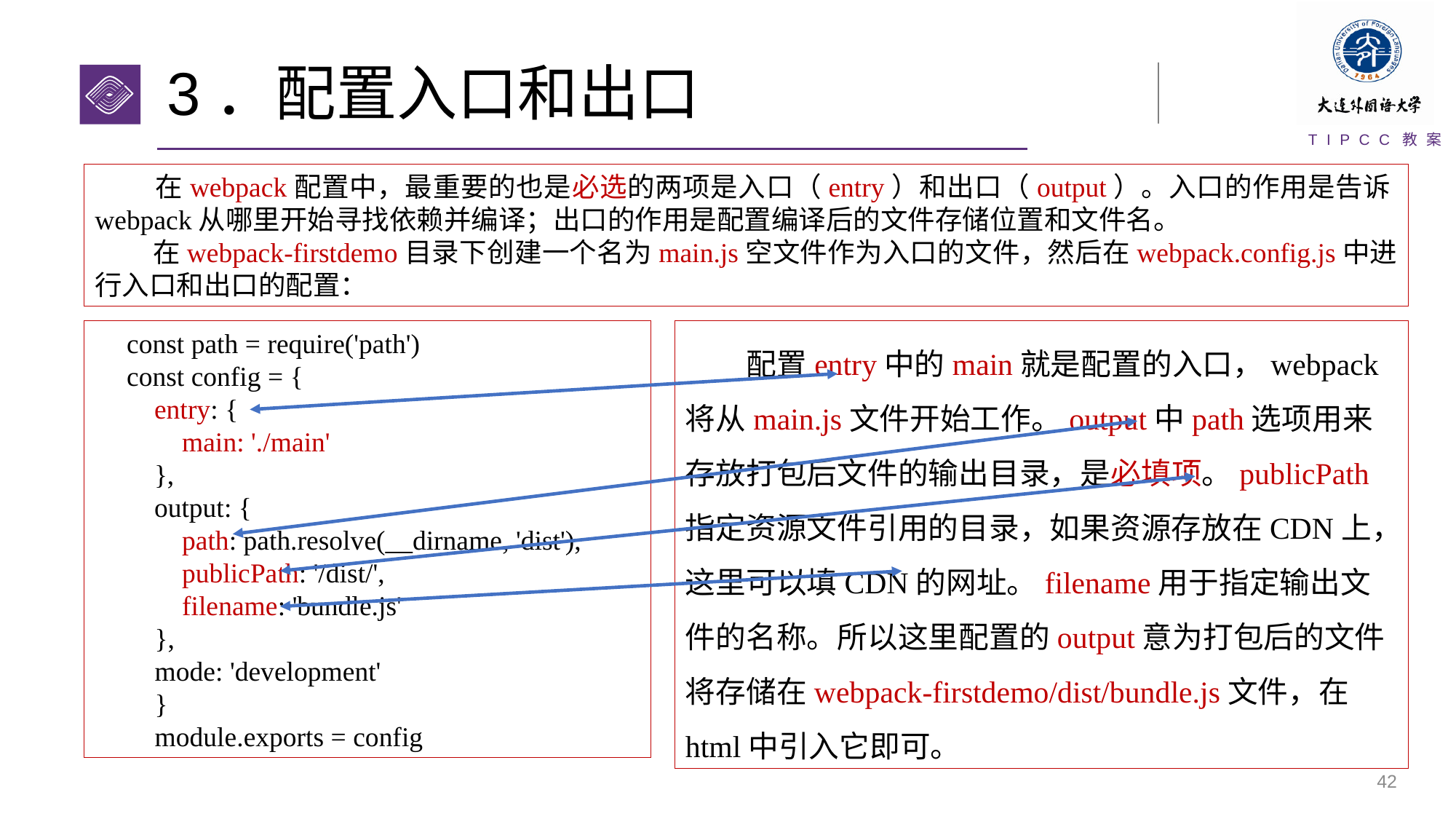

# 3．配置入口和出口
        在webpack配置中，最重要的也是必选的两项是入口（entry）和出口（output）。入口的作用是告诉webpack从哪里开始寻找依赖并编译；出口的作用是配置编译后的文件存储位置和文件名。
        在webpack-firstdemo目录下创建一个名为main.js空文件作为入口的文件，然后在webpack.config.js中进行入口和出口的配置：
const path = require('path')
const config = {
    entry: {
        main: './main'
    },
    output: {
        path: path.resolve(__dirname, 'dist'),
        publicPath: '/dist/',
        filename: 'bundle.js'
},
mode: 'development'
}
module.exports = config
        配置entry中的main就是配置的入口，webpack将从main.js文件开始工作。output中path选项用来存放打包后文件的输出目录，是必填项。publicPath指定资源文件引用的目录，如果资源存放在CDN上，这里可以填CDN的网址。filename用于指定输出文件的名称。所以这里配置的output意为打包后的文件将存储在webpack-firstdemo/dist/bundle.js文件，在html中引入它即可。
42